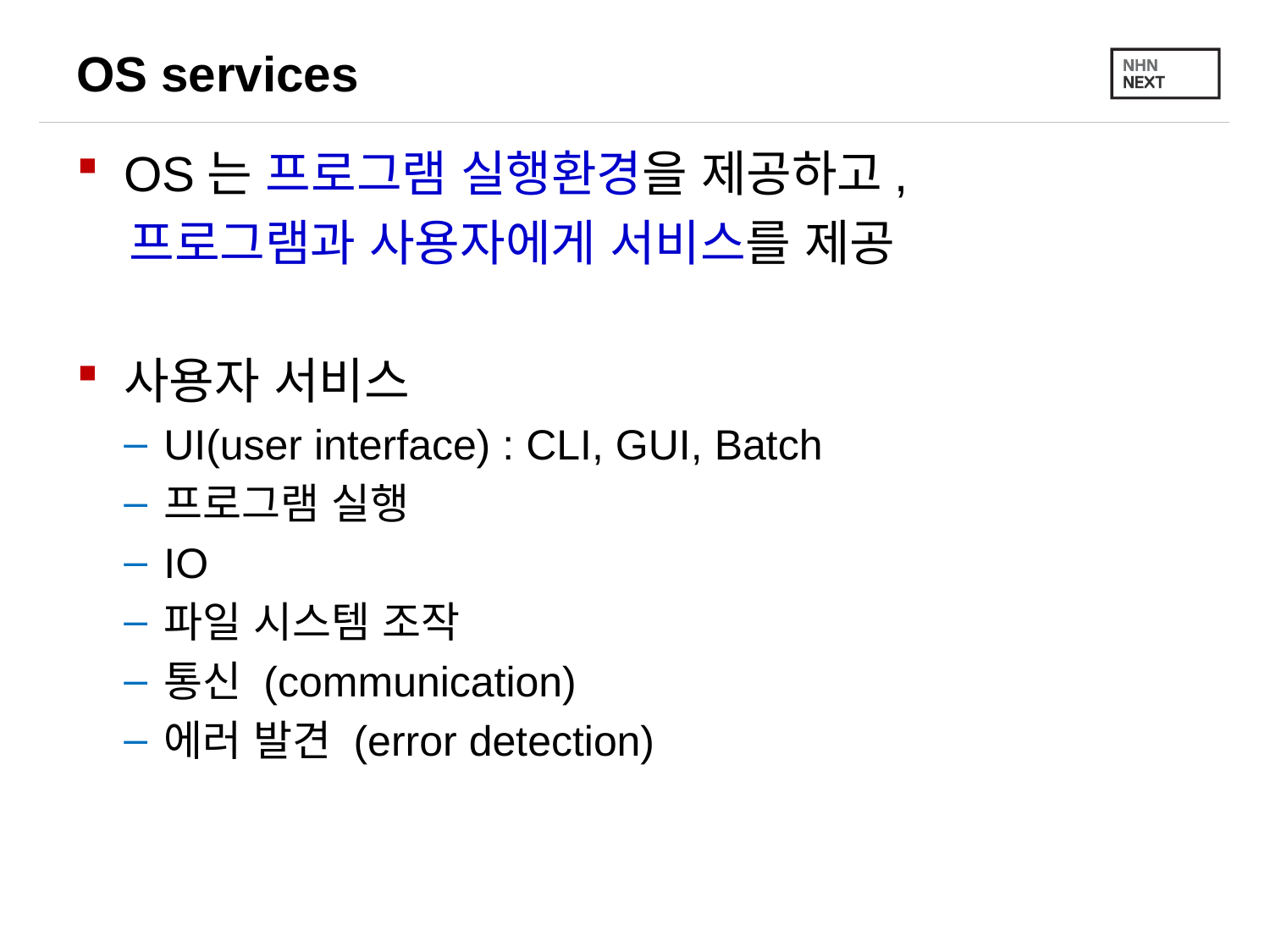

# OS services
OS는 프로그램 실행환경을 제공하고,
   프로그램과 사용자에게 서비스를 제공

사용자 서비스
UI(user interface) : CLI, GUI, Batch
프로그램 실행
IO
파일 시스템 조작
통신 (communication)
에러 발견 (error detection)